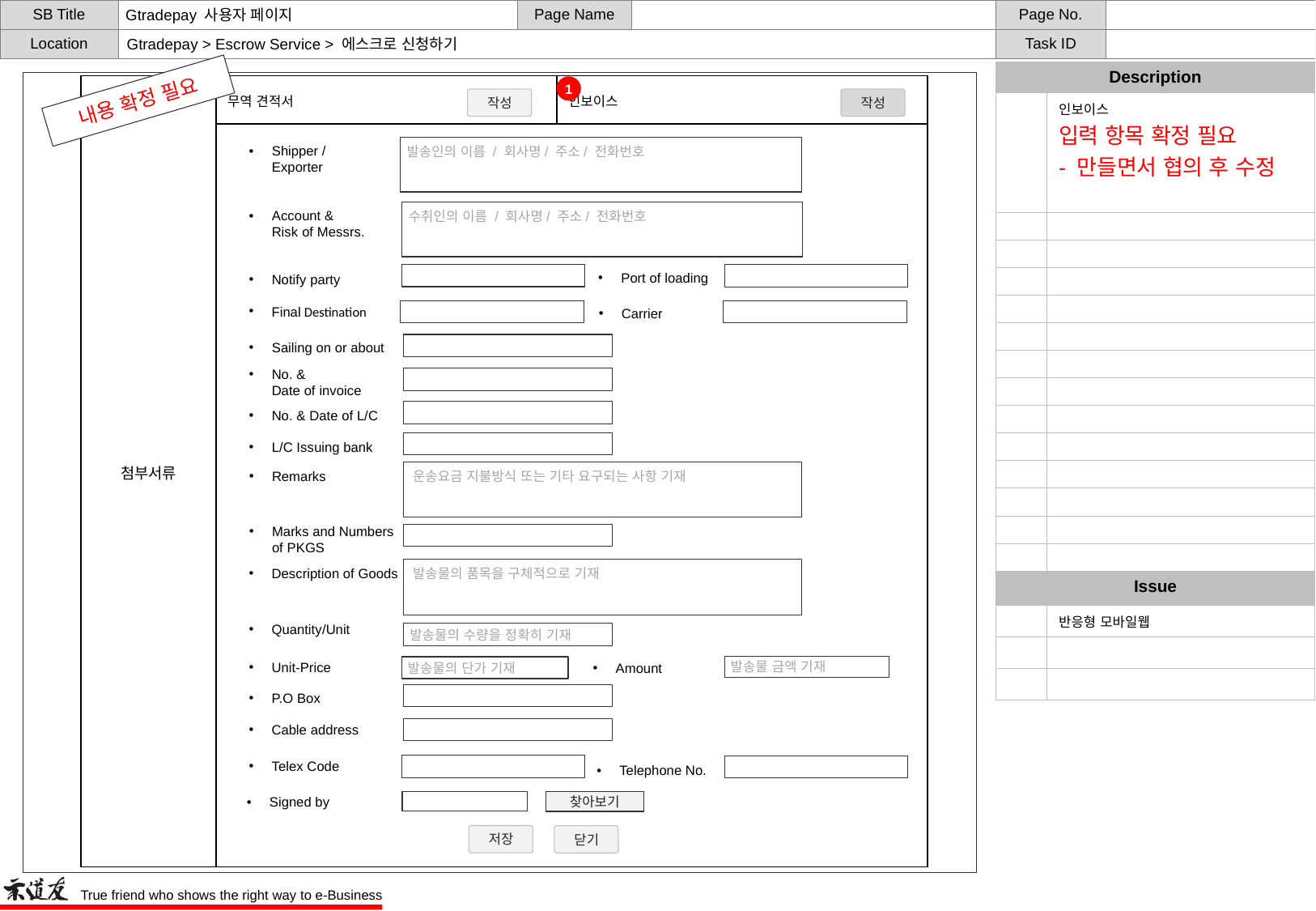

# Gtradepay 사용자 페이지
Gtradepay > Escrow Service > 에스크로 신청하기
| Description |  |
| --- | --- |
|  | 인보이스 입력 항목 확정 필요 - 만들면서 협의 후 수정 |
|  |  |
|  |  |
|  |  |
|  |  |
|  |  |
|  |  |
|  |  |
|  |  |
|  |  |
|  |  |
|  |  |
|  |  |
|  |  |
| Issue |  |
|  | 반응형 모바일웹 |
|  |  |
|  |  |

| 첨부서류 | 무역 견적서 | 인보이스 |
| --- | --- | --- |
|  |  |  |
1
내용 확정 필요
작성
작성
Shipper / Exporter
 발송인의 이름 / 회사명/ 주소/ 전화번호
Account &
Risk of Messrs.
 수취인의 이름 / 회사명/ 주소/ 전화번호
Port of loading

Notify party
Final Destination
Carrier

Sailing on or about

No. &
Date of invoice

No. & Date of L/C

L/C Issuing bank
  운송요금 지불방식 또는 기타 요구되는 사항 기재
Remarks
Marks and Numbers of PKGS

Description of Goods
  발송물의 품목을 구체적으로 기재
Quantity/Unit
 발송물의 수량을 정확히 기재
Unit-Price
Amount
 발송물 금액 기재
 발송물의 단가 기재
P.O Box

Cable address

Telex Code

Telephone No.
Signed by

찾아보기
저장
닫기